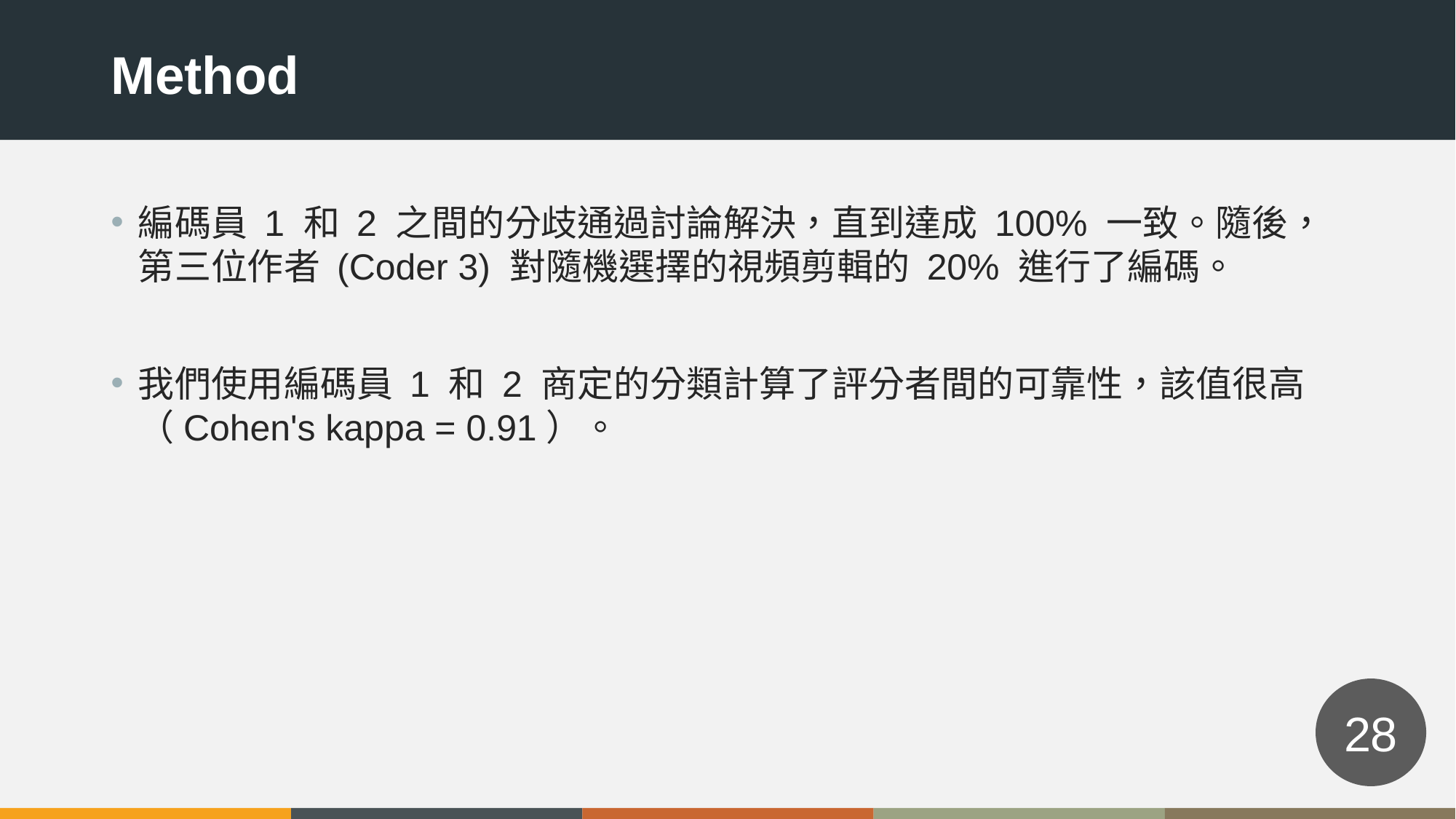

Method
編碼員 1 和 2 之間的分歧通過討論解決，直到達成 100% 一致。隨後，第三位作者 (Coder 3) 對隨機選擇的視頻剪輯的 20% 進行了編碼。

我們使用編碼員 1 和 2 商定的分類計算了評分者間的可靠性，該值很高（Cohen's kappa = 0.91）。

28